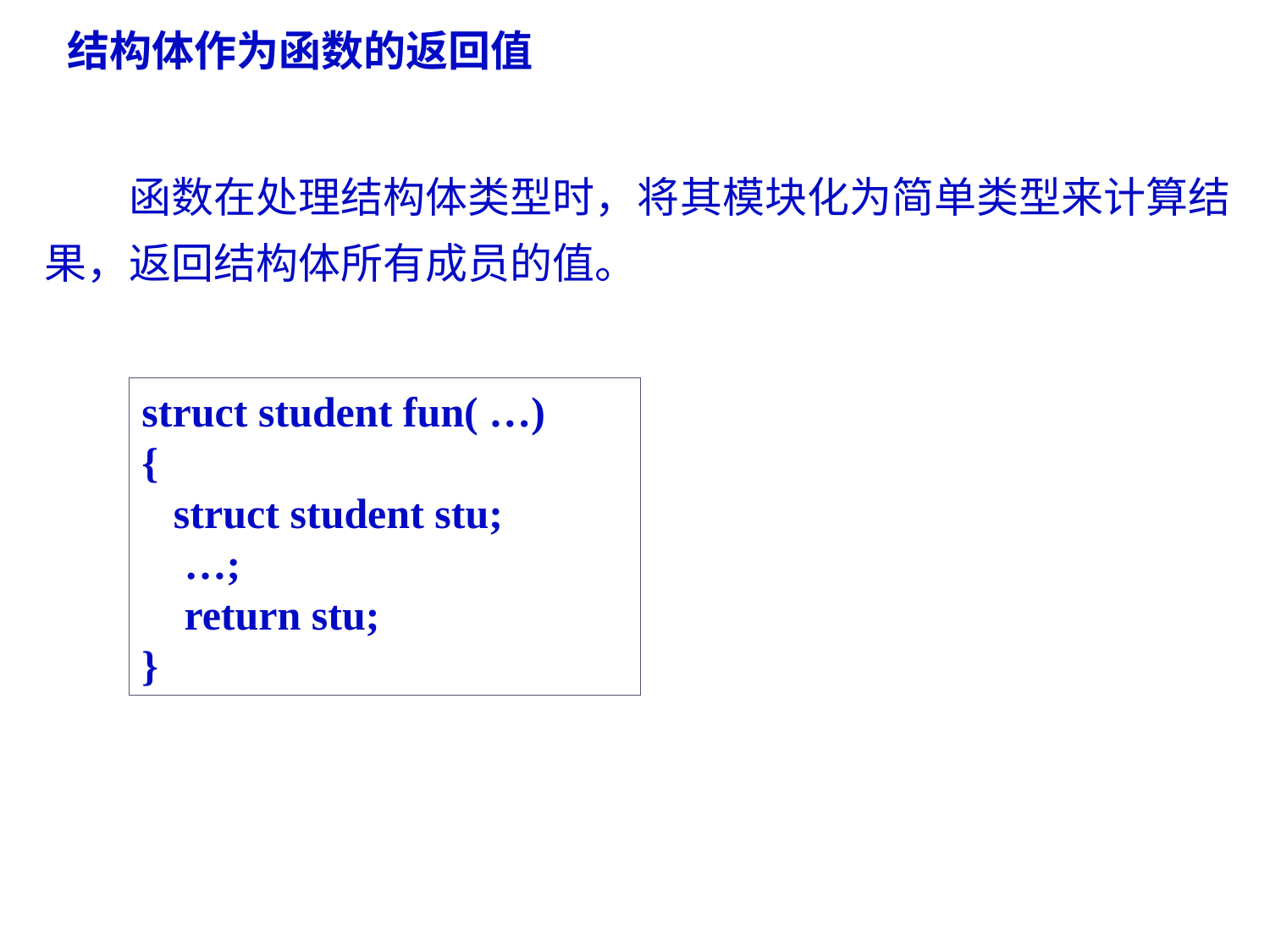

结构体作为函数的返回值
　　函数在处理结构体类型时，将其模块化为简单类型来计算结果，返回结构体所有成员的值。
struct student fun( …)
{
   struct student stu;
    …;
    return stu;
}
23